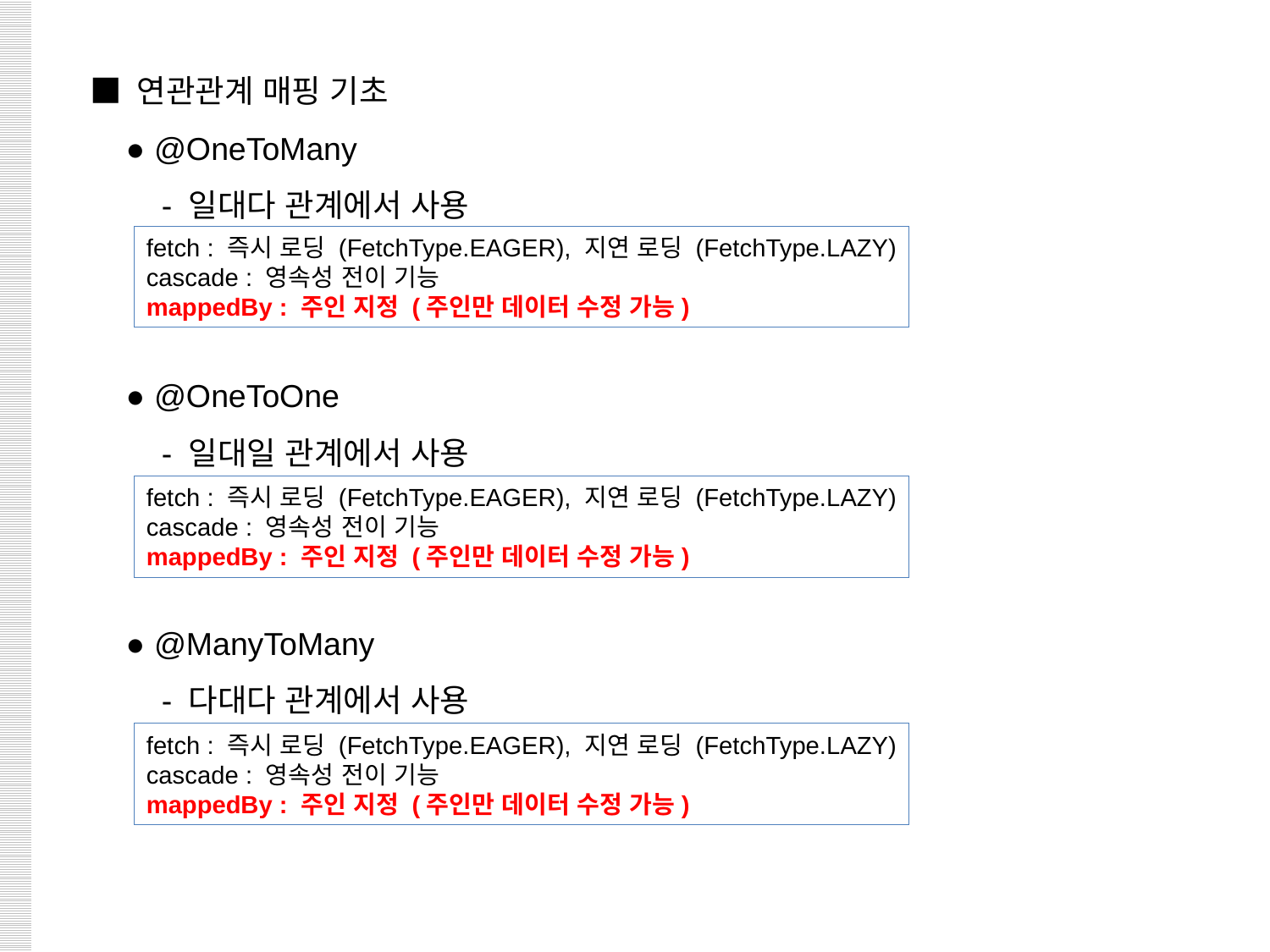

■ 연관관계 매핑 기초
    ● @OneToMany
        - 일대다 관계에서 사용

    ● @OneToOne
        - 일대일 관계에서 사용

    ● @ManyToMany
        - 다대다 관계에서 사용
fetch : 즉시 로딩 (FetchType.EAGER), 지연 로딩 (FetchType.LAZY)
cascade : 영속성 전이 기능
mappedBy : 주인 지정 (주인만 데이터 수정 가능)
fetch : 즉시 로딩 (FetchType.EAGER), 지연 로딩 (FetchType.LAZY)
cascade : 영속성 전이 기능
mappedBy : 주인 지정 (주인만 데이터 수정 가능)
fetch : 즉시 로딩 (FetchType.EAGER), 지연 로딩 (FetchType.LAZY)
cascade : 영속성 전이 기능
mappedBy : 주인 지정 (주인만 데이터 수정 가능)